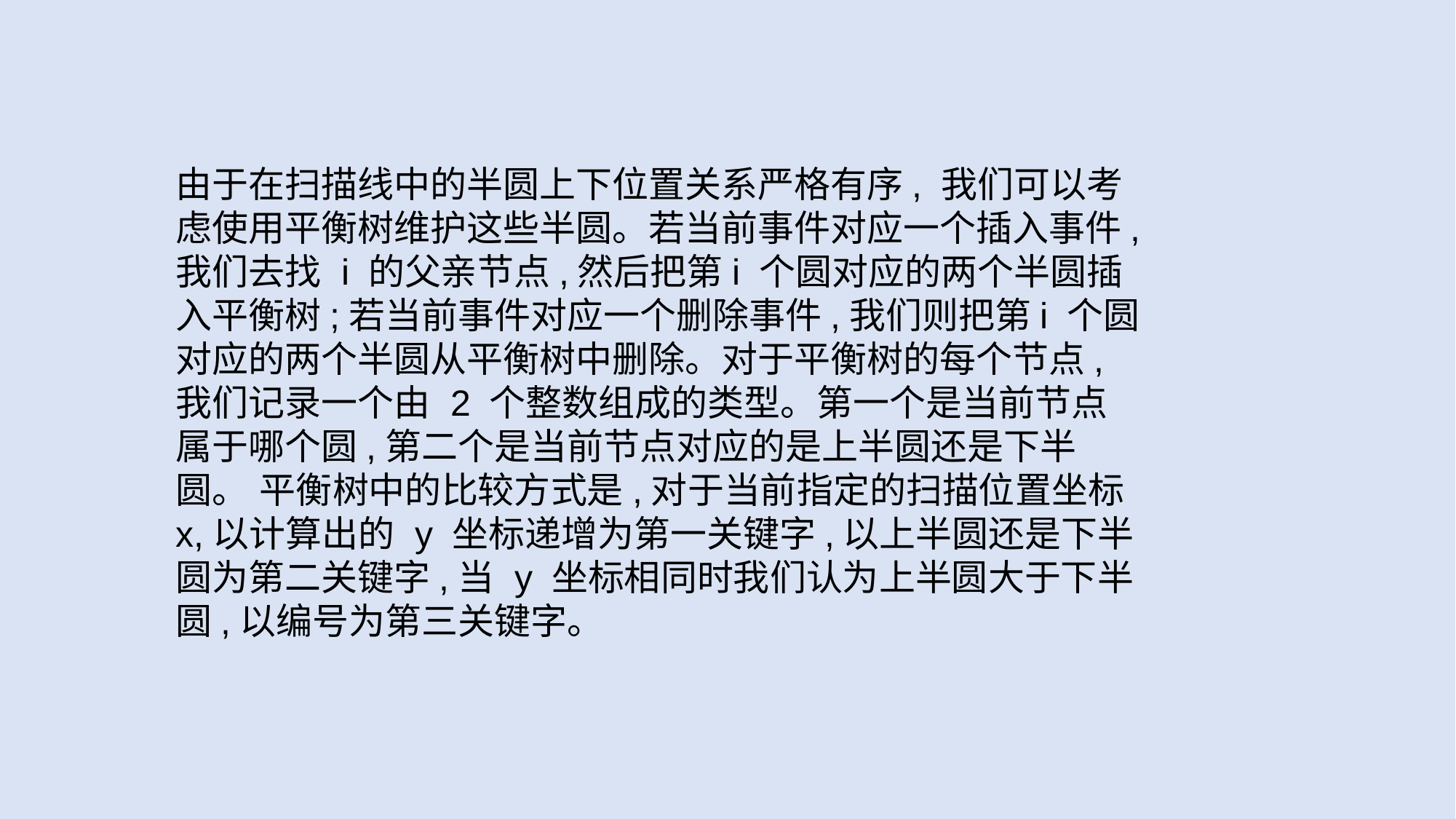

由于在扫描线中的半圆上下位置关系严格有序, 我们可以考虑使用平衡树维护这些半圆。若当前事件对应一个插入事件,我们去找 i 的父亲节点,然后把第i 个圆对应的两个半圆插入平衡树;若当前事件对应一个删除事件,我们则把第i 个圆对应的两个半圆从平衡树中删除。对于平衡树的每个节点,我们记录一个由 2 个整数组成的类型。第一个是当前节点属于哪个圆,第二个是当前节点对应的是上半圆还是下半圆。 平衡树中的比较方式是,对于当前指定的扫描位置坐标x,以计算出的 y 坐标递增为第一关键字,以上半圆还是下半圆为第二关键字,当 y 坐标相同时我们认为上半圆大于下半圆,以编号为第三关键字。